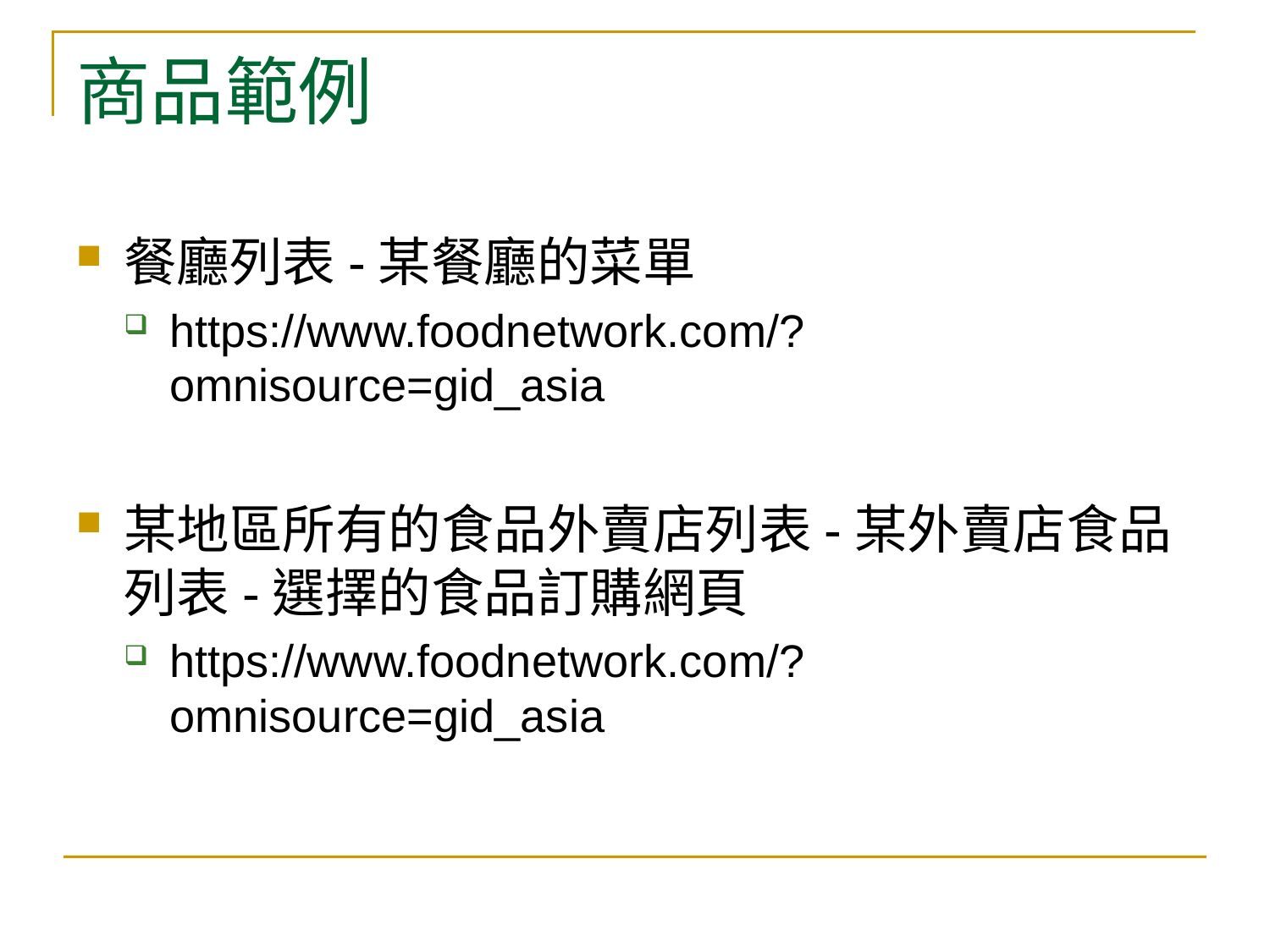

# 商品範例
餐廳列表-某餐廳的菜單
https://www.foodnetwork.com/?omnisource=gid_asia

某地區所有的食品外賣店列表-某外賣店食品列表-選擇的食品訂購網頁
https://www.foodnetwork.com/?omnisource=gid_asia